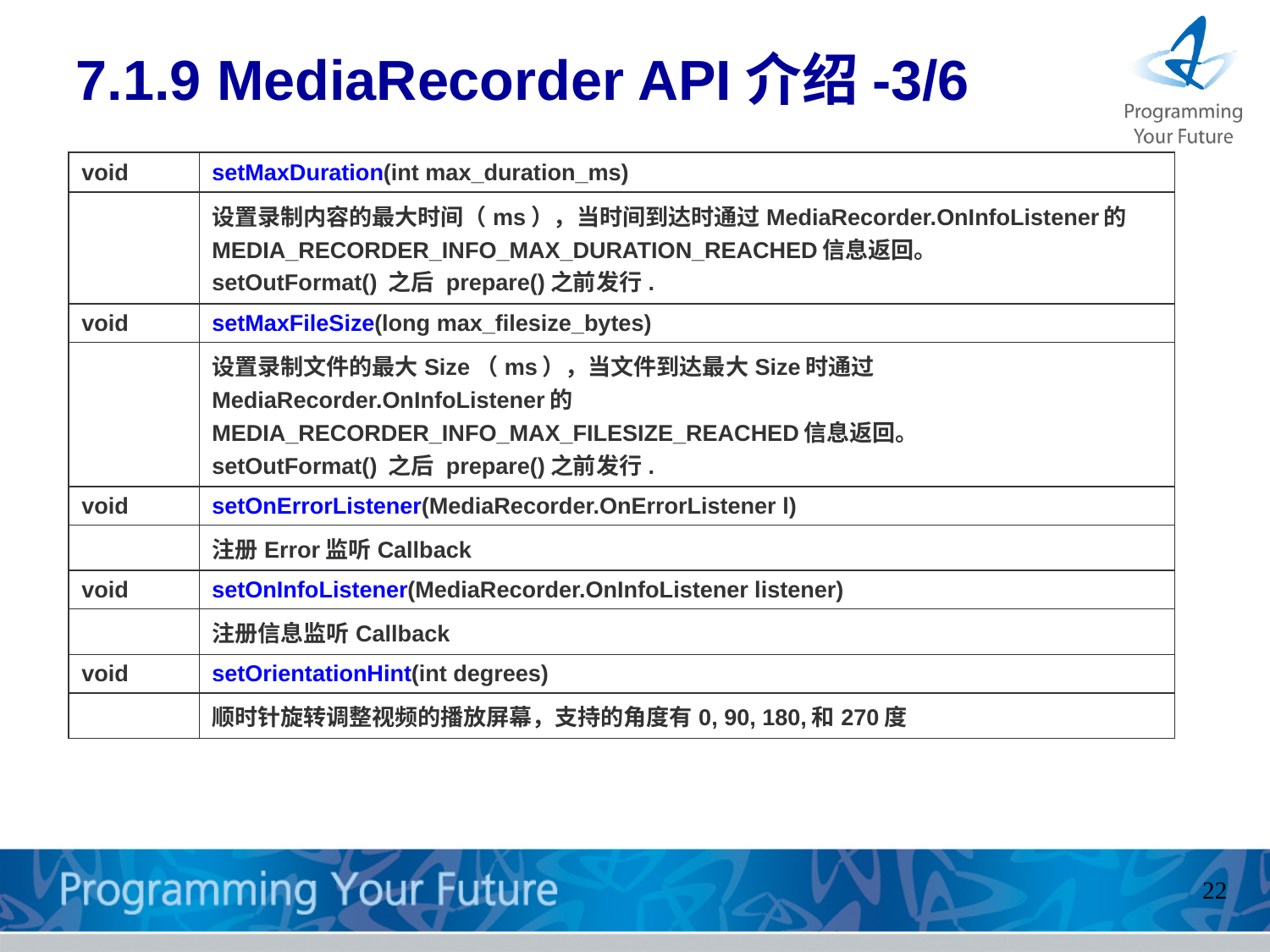

7.1.9 MediaRecorder API介绍-3/6
| void | setMaxDuration(int max\_duration\_ms) |
| --- | --- |
|  | 设置录制内容的最大时间（ms），当时间到达时通过MediaRecorder.OnInfoListener的MEDIA\_RECORDER\_INFO\_MAX\_DURATION\_REACHED信息返回。 setOutFormat() 之后 prepare()之前发行. |
| void | setMaxFileSize(long max\_filesize\_bytes) |
|  | 设置录制文件的最大Size（ms），当文件到达最大Size时通过MediaRecorder.OnInfoListener的MEDIA\_RECORDER\_INFO\_MAX\_FILESIZE\_REACHED信息返回。 setOutFormat() 之后 prepare()之前发行. |
| void | setOnErrorListener(MediaRecorder.OnErrorListener l) |
|  | 注册Error监听Callback |
| void | setOnInfoListener(MediaRecorder.OnInfoListener listener) |
|  | 注册信息监听Callback |
| void | setOrientationHint(int degrees) |
|  | 顺时针旋转调整视频的播放屏幕，支持的角度有0, 90, 180,和270度 |